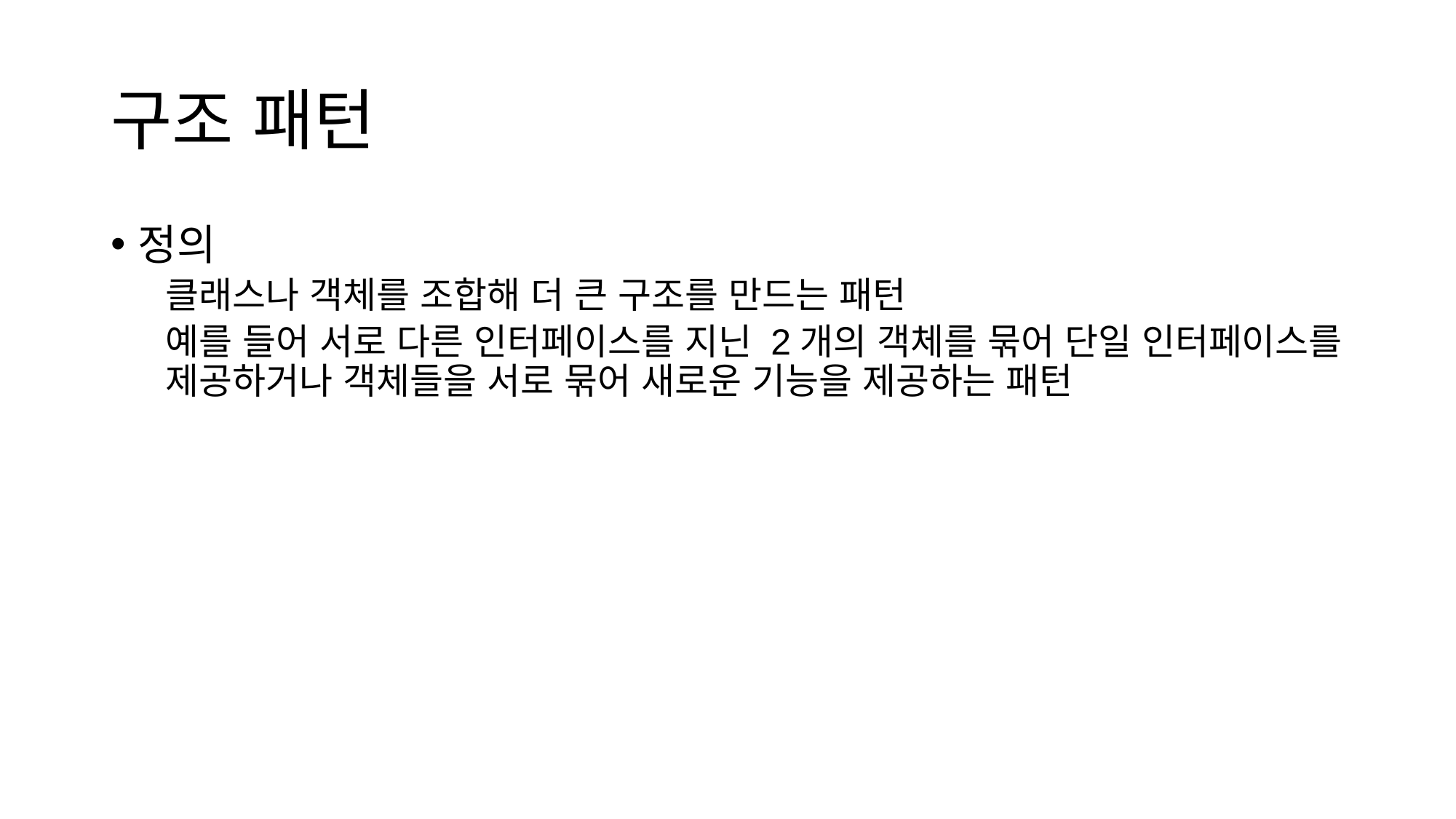

# 구조 패턴
정의
클래스나 객체를 조합해 더 큰 구조를 만드는 패턴
예를 들어 서로 다른 인터페이스를 지닌 2개의 객체를 묶어 단일 인터페이스를 제공하거나 객체들을 서로 묶어 새로운 기능을 제공하는 패턴